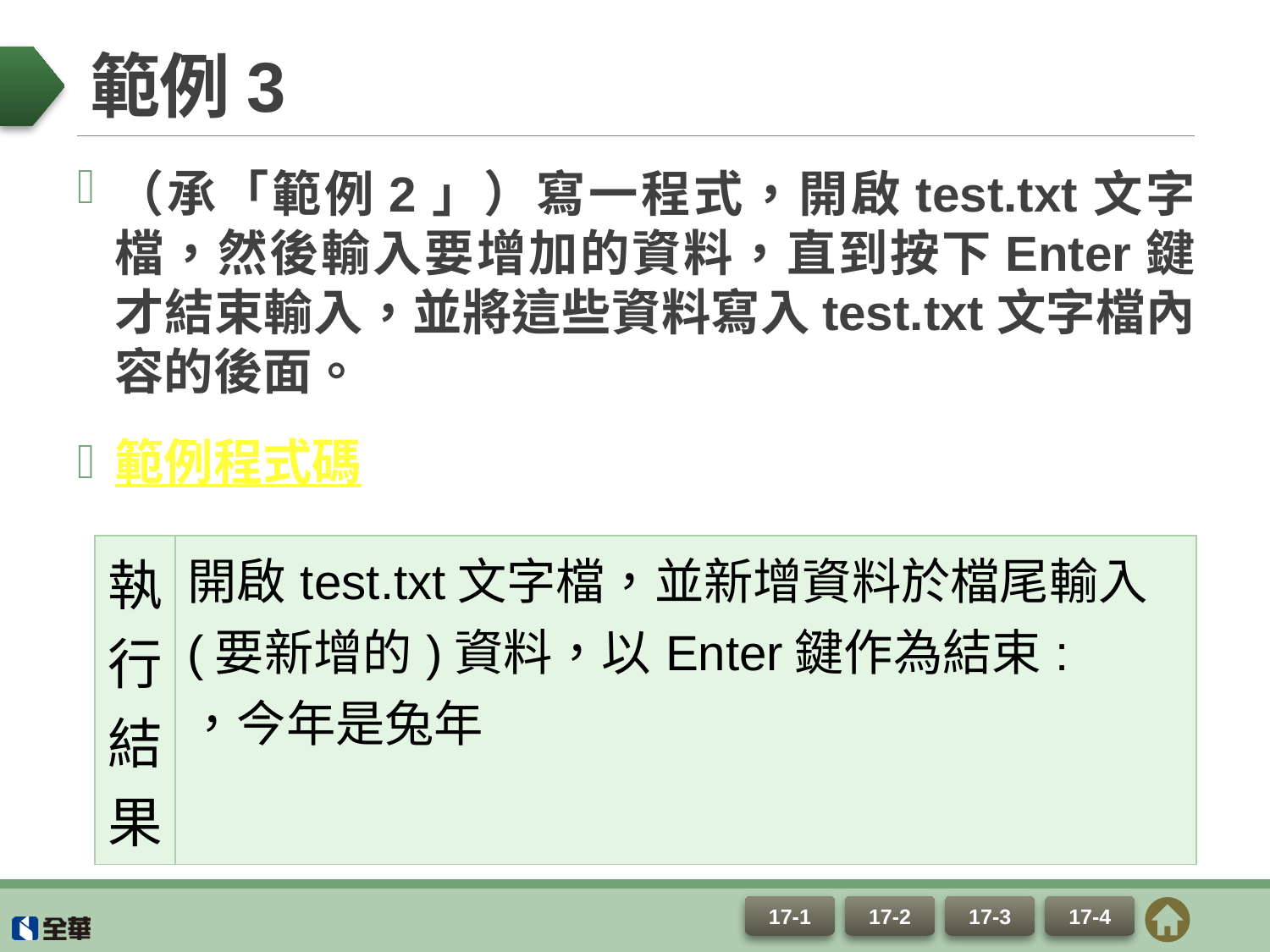

# 範例3
（承「範例2」）寫一程式，開啟test.txt文字檔，然後輸入要增加的資料，直到按下Enter鍵才結束輸入，並將這些資料寫入test.txt文字檔內容的後面。
範例程式碼
| 執行結果 | 開啟test.txt文字檔，並新增資料於檔尾輸入(要新增的)資料，以Enter鍵作為結束: ，今年是兔年 |
| --- | --- |